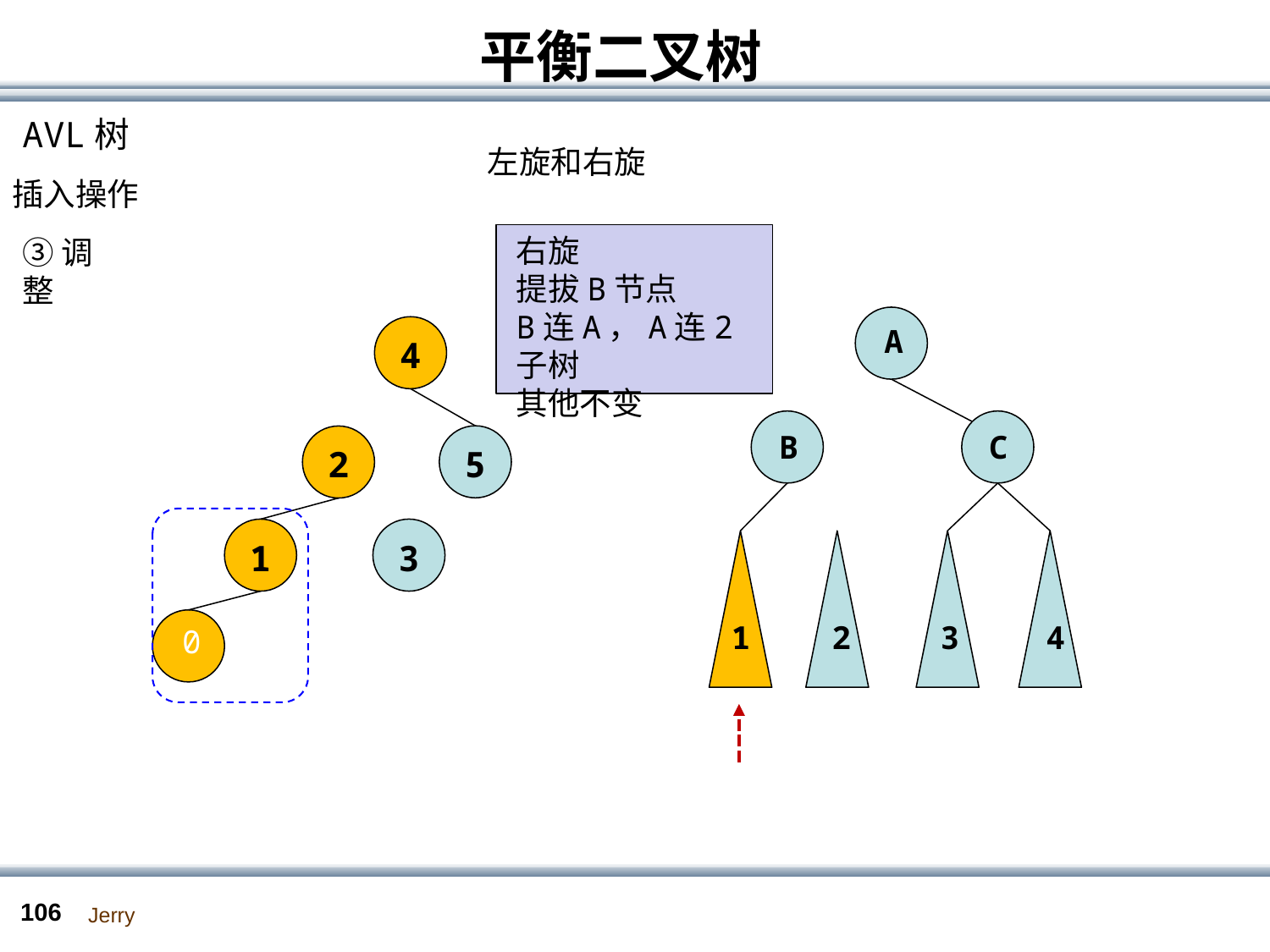

# 平衡二叉树
AVL树
左旋和右旋
插入操作

右旋
提拔B节点
B连A，A连2子树
其他不变
③调整

A
4

B
C
5
2

1
3

0
1
2
3
4